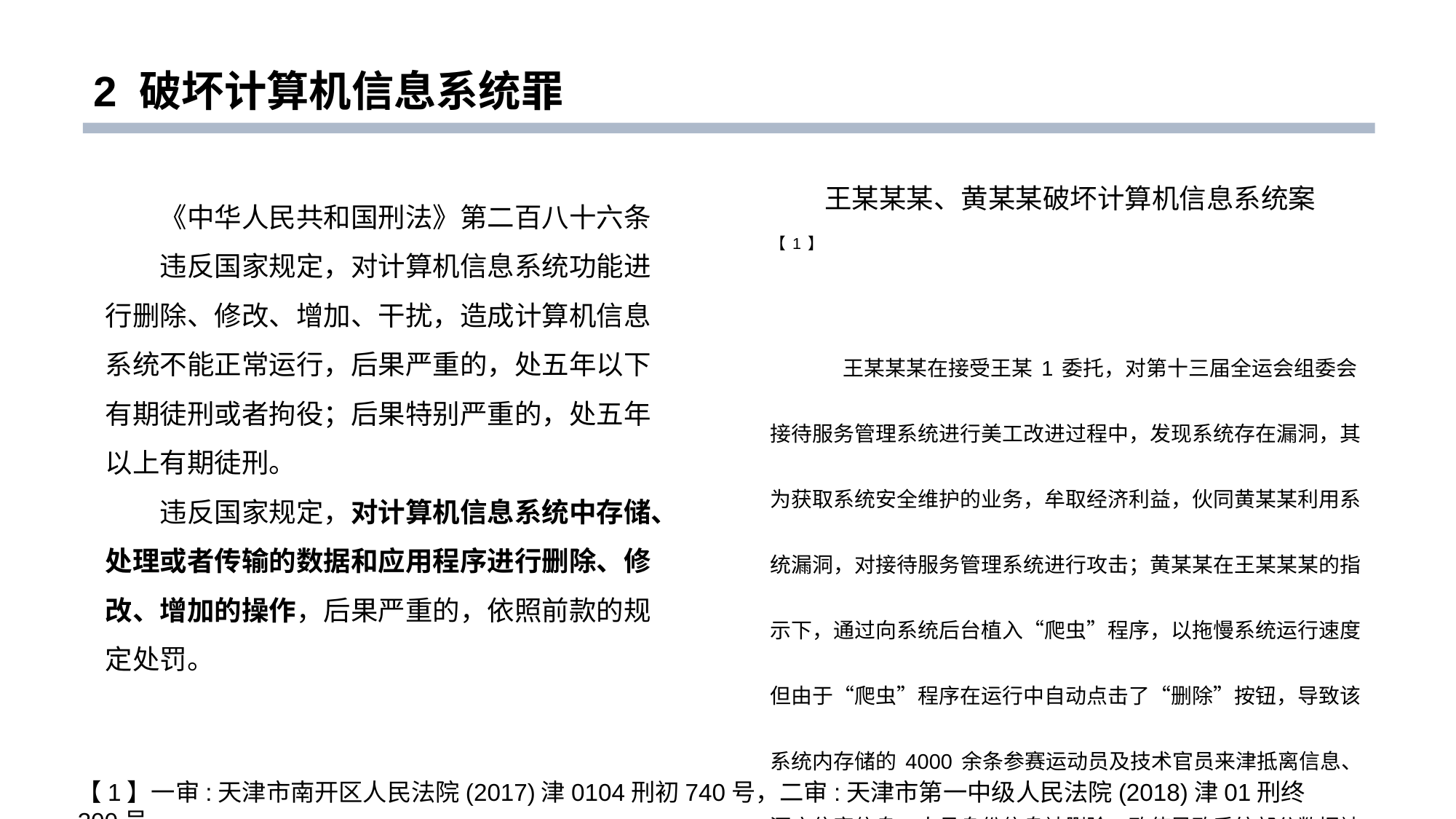

# 2 破坏计算机信息系统罪
王某某某、黄某某破坏计算机信息系统案【1】

王某某某在接受王某1委托，对第十三届全运会组委会接待服务管理系统进行美工改进过程中，发现系统存在漏洞，其为获取系统安全维护的业务，牟取经济利益，伙同黄某某利用系统漏洞，对接待服务管理系统进行攻击；黄某某在王某某某的指示下，通过向系统后台植入“爬虫”程序，以拖慢系统运行速度但由于“爬虫”程序在运行中自动点击了“删除”按钮，导致该系统内存储的4000余条参赛运动员及技术官员来津抵离信息、酒店住宿信息、人员身份信息被删除，致使导致系统部分数据被删除，系统不能正常运行.
《中华人民共和国刑法》第二百八十六条
违反国家规定，对计算机信息系统功能进行删除、修改、增加、干扰，造成计算机信息系统不能正常运行，后果严重的，处五年以下有期徒刑或者拘役；后果特别严重的，处五年以上有期徒刑。
违反国家规定，对计算机信息系统中存储、处理或者传输的数据和应用程序进行删除、修改、增加的操作，后果严重的，依照前款的规定处罚。
【1】一审:天津市南开区人民法院(2017)津0104刑初740号，二审:天津市第一中级人民法院(2018)津01刑终300号
13